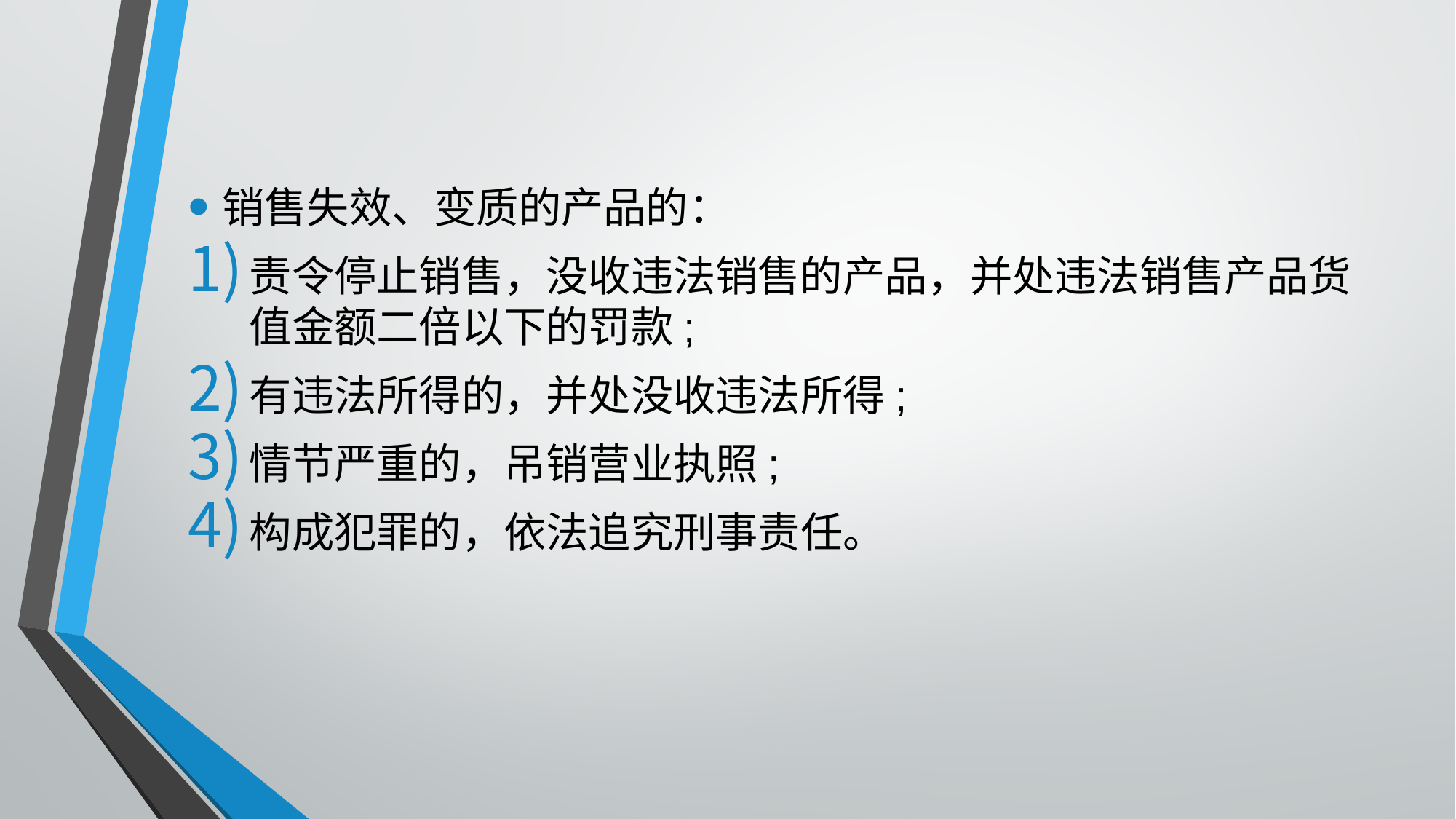

销售失效、变质的产品的：
责令停止销售，没收违法销售的产品，并处违法销售产品货值金额二倍以下的罚款;
有违法所得的，并处没收违法所得;
情节严重的，吊销营业执照;
构成犯罪的，依法追究刑事责任。